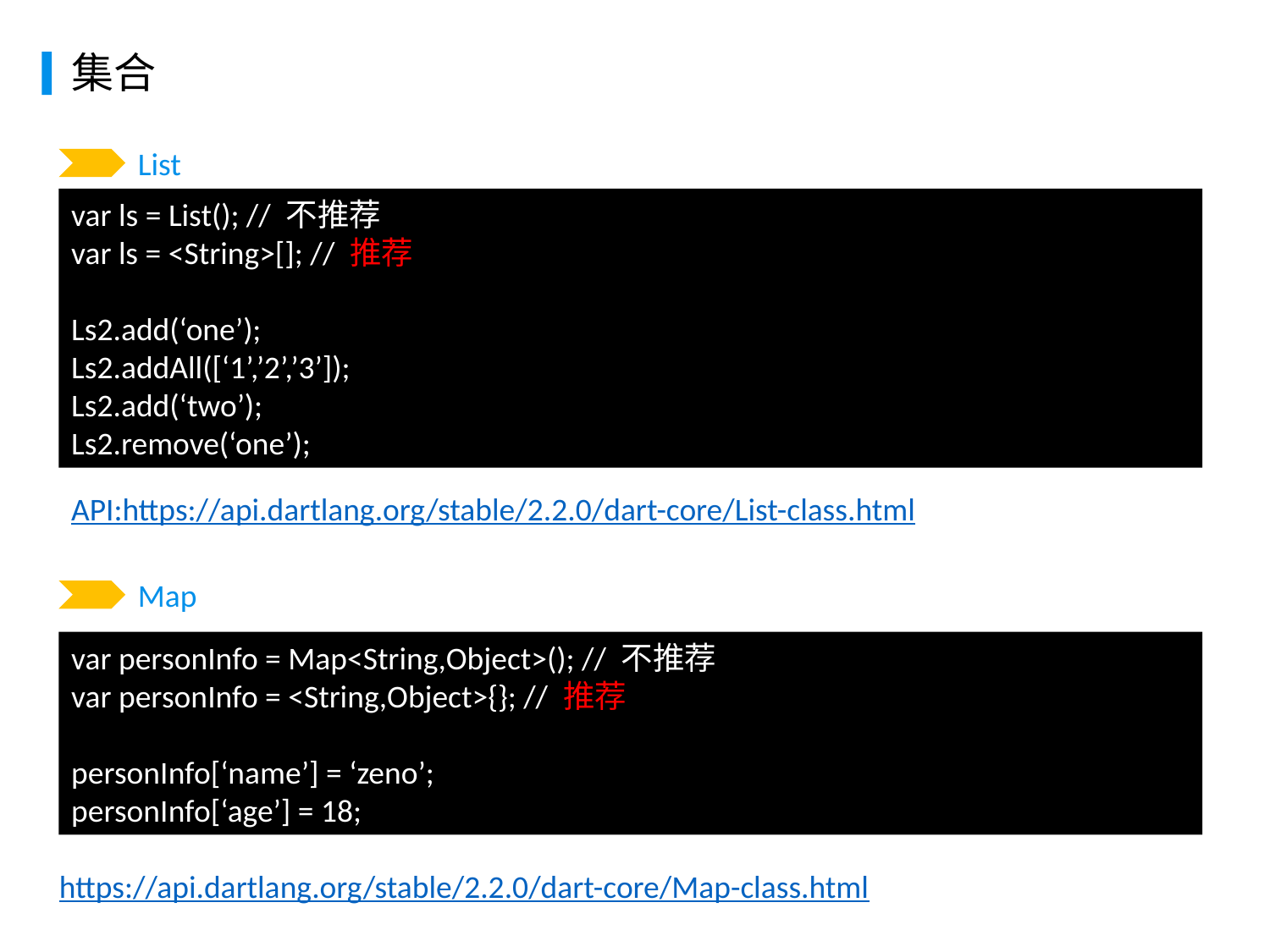

集合

List

var ls = List(); // 不推荐
var ls = <String>[]; // 推荐

Ls2.add(‘one’);
Ls2.addAll([‘1’,’2’,’3’]);
Ls2.add(‘two’);
Ls2.remove(‘one’);
API:https://api.dartlang.org/stable/2.2.0/dart-core/List-class.html
Map

var personInfo = Map<String,Object>(); // 不推荐
var personInfo = <String,Object>{}; // 推荐

personInfo[‘name’] = ‘zeno’;
personInfo[‘age’] = 18;
https://api.dartlang.org/stable/2.2.0/dart-core/Map-class.html